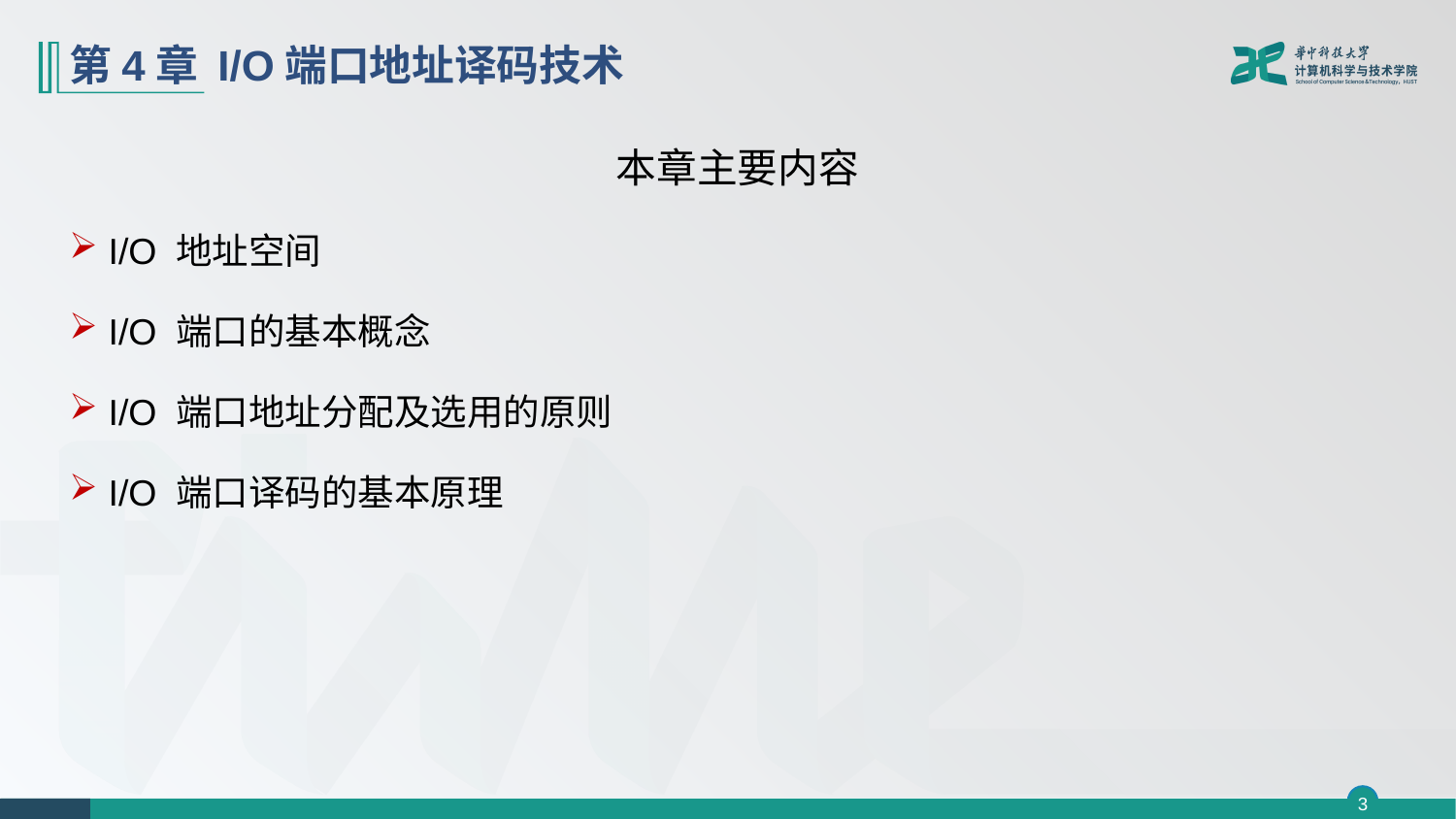

# 第4章 I/O端口地址译码技术
本章主要内容
 I/O 地址空间
 I/O 端口的基本概念
 I/O 端口地址分配及选用的原则
 I/O 端口译码的基本原理